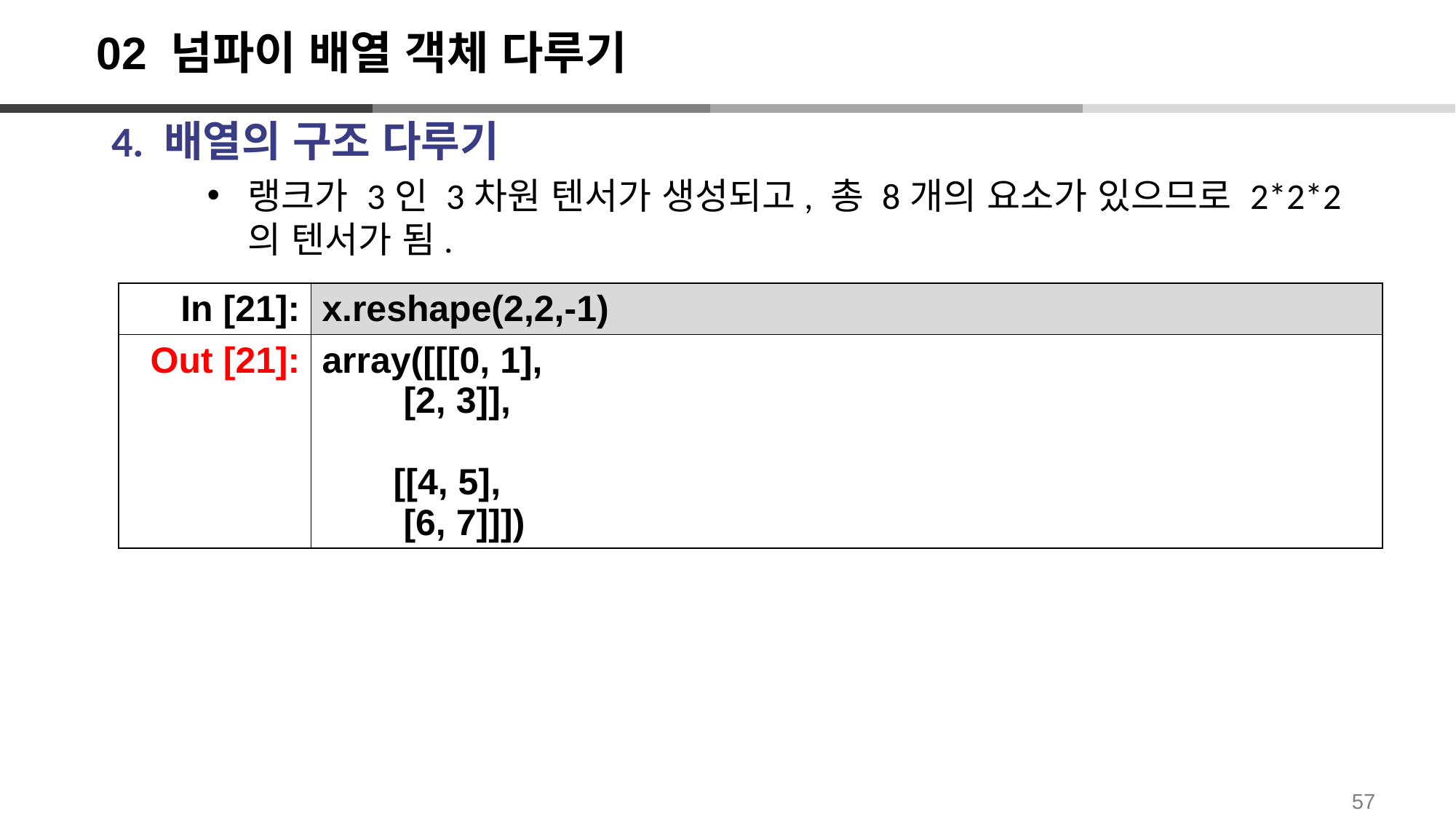

# 02 넘파이 배열 객체 다루기
4. 배열의 구조 다루기
랭크가 3인 3차원 텐서가 생성되고, 총 8개의 요소가 있으므로 2*2*2의 텐서가 됨.

| In [21]: | x.reshape(2,2,-1) |
| --- | --- |
| Out [21]: | array([[[0, 1], [2, 3]], [[4, 5], [6, 7]]]) |